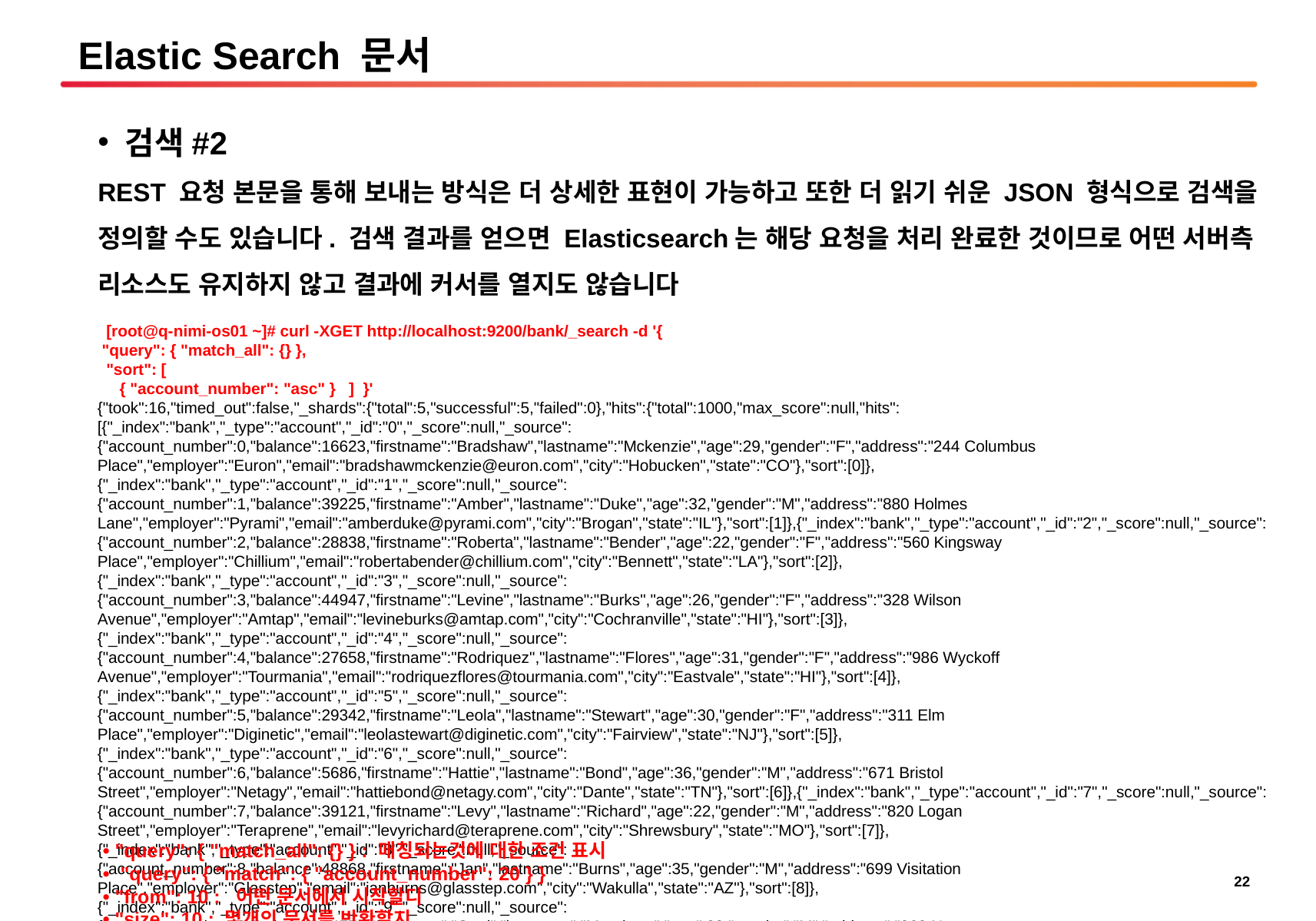

# Elastic Search 문서

검색#2
REST 요청 본문을 통해 보내는 방식은 더 상세한 표현이 가능하고 또한 더 읽기 쉬운 JSON 형식으로 검색을 정의할 수도 있습니다. 검색 결과를 얻으면 Elasticsearch는 해당 요청을 처리 완료한 것이므로 어떤 서버측 리소스도 유지하지 않고 결과에 커서를 열지도 않습니다
  [root@q-nimi-os01 ~]# curl -XGET http://localhost:9200/bank/_search -d '{
 "query": { "match_all": {} },
  "sort": [
     { "account_number": "asc" }   ]  }'
{"took":16,"timed_out":false,"_shards":{"total":5,"successful":5,"failed":0},"hits":{"total":1000,"max_score":null,"hits":[{"_index":"bank","_type":"account","_id":"0","_score":null,"_source":{"account_number":0,"balance":16623,"firstname":"Bradshaw","lastname":"Mckenzie","age":29,"gender":"F","address":"244 Columbus Place","employer":"Euron","email":"bradshawmckenzie@euron.com","city":"Hobucken","state":"CO"},"sort":[0]},{"_index":"bank","_type":"account","_id":"1","_score":null,"_source":{"account_number":1,"balance":39225,"firstname":"Amber","lastname":"Duke","age":32,"gender":"M","address":"880 Holmes Lane","employer":"Pyrami","email":"amberduke@pyrami.com","city":"Brogan","state":"IL"},"sort":[1]},{"_index":"bank","_type":"account","_id":"2","_score":null,"_source":{"account_number":2,"balance":28838,"firstname":"Roberta","lastname":"Bender","age":22,"gender":"F","address":"560 Kingsway Place","employer":"Chillium","email":"robertabender@chillium.com","city":"Bennett","state":"LA"},"sort":[2]},{"_index":"bank","_type":"account","_id":"3","_score":null,"_source":{"account_number":3,"balance":44947,"firstname":"Levine","lastname":"Burks","age":26,"gender":"F","address":"328 Wilson Avenue","employer":"Amtap","email":"levineburks@amtap.com","city":"Cochranville","state":"HI"},"sort":[3]},{"_index":"bank","_type":"account","_id":"4","_score":null,"_source":{"account_number":4,"balance":27658,"firstname":"Rodriquez","lastname":"Flores","age":31,"gender":"F","address":"986 Wyckoff Avenue","employer":"Tourmania","email":"rodriquezflores@tourmania.com","city":"Eastvale","state":"HI"},"sort":[4]},{"_index":"bank","_type":"account","_id":"5","_score":null,"_source":{"account_number":5,"balance":29342,"firstname":"Leola","lastname":"Stewart","age":30,"gender":"F","address":"311 Elm Place","employer":"Diginetic","email":"leolastewart@diginetic.com","city":"Fairview","state":"NJ"},"sort":[5]},{"_index":"bank","_type":"account","_id":"6","_score":null,"_source":{"account_number":6,"balance":5686,"firstname":"Hattie","lastname":"Bond","age":36,"gender":"M","address":"671 Bristol Street","employer":"Netagy","email":"hattiebond@netagy.com","city":"Dante","state":"TN"},"sort":[6]},{"_index":"bank","_type":"account","_id":"7","_score":null,"_source":{"account_number":7,"balance":39121,"firstname":"Levy","lastname":"Richard","age":22,"gender":"M","address":"820 Logan Street","employer":"Teraprene","email":"levyrichard@teraprene.com","city":"Shrewsbury","state":"MO"},"sort":[7]},{"_index":"bank","_type":"account","_id":"8","_score":null,"_source":{"account_number":8,"balance":48868,"firstname":"Jan","lastname":"Burns","age":35,"gender":"M","address":"699 Visitation Place","employer":"Glasstep","email":"janburns@glasstep.com","city":"Wakulla","state":"AZ"},"sort":[8]},{"_index":"bank","_type":"account","_id":"9","_score":null,"_source":{"account_number":9,"balance":24776,"firstname":"Opal","lastname":"Meadows","age":39,"gender":"M","address":"963 Neptune Avenue","employer":"Cedward","email":"opalmeadows@cedward.com","city":"Olney","state":"OH"},"sort":[9]}]}}
 • "query": { "match_all": {} } : 매칭되는것에 대한 조건 표시
 •  "query": { "match": { "account_number": 20 } }
 • "from": 10 :  어떤 문서에서 시작할디
 • "size": 10 : 몇개의 문서를 반환할지